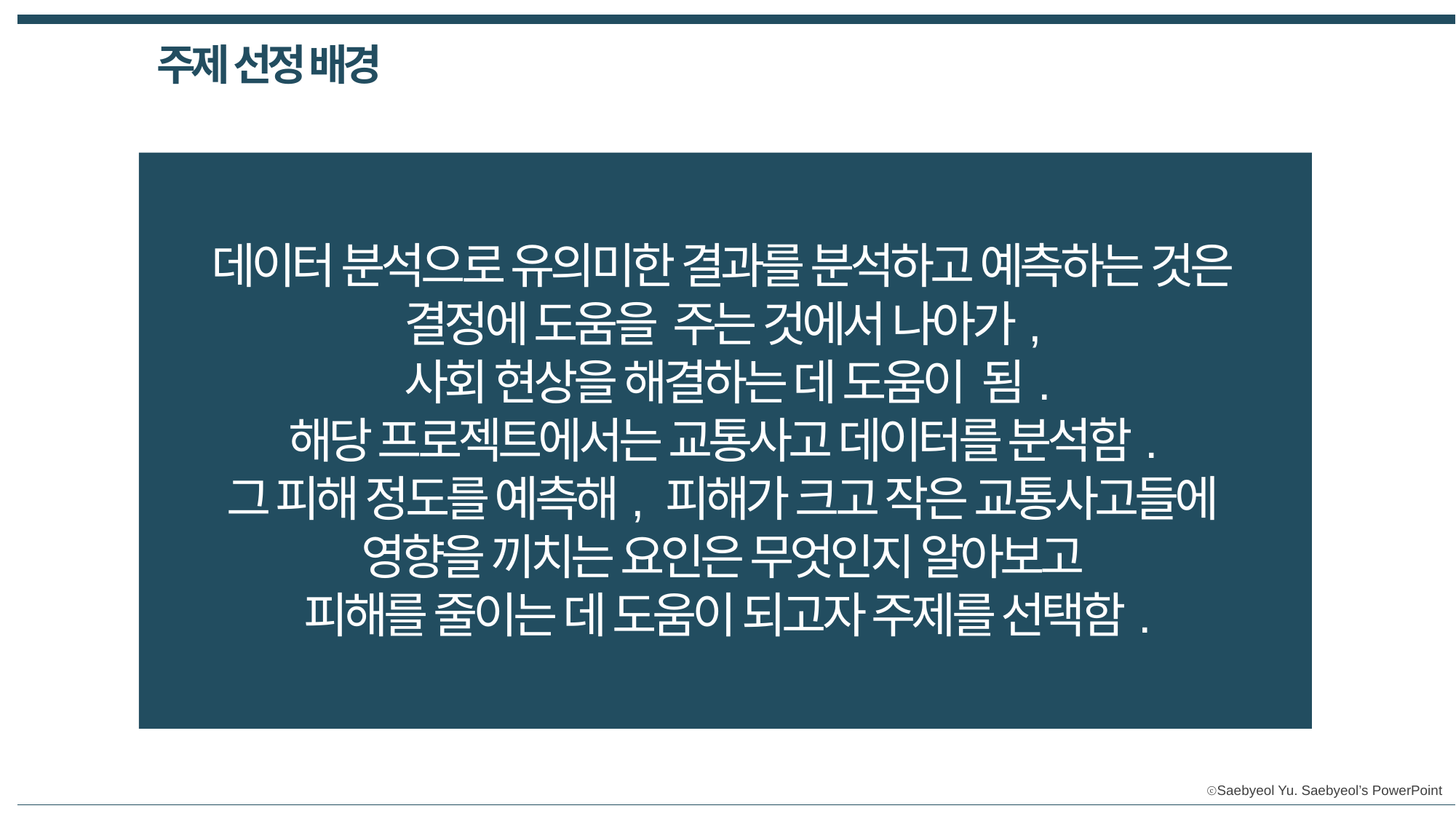

주제 선정 배경

데이터 분석으로 유의미한 결과를 분석하고 예측하는 것은
결정에 도움을  주는 것에서 나아가,
사회 현상을 해결하는 데 도움이  됨.
해당 프로젝트에서는 교통사고 데이터를 분석함.
그 피해 정도를 예측해, 피해가 크고 작은 교통사고들에
영향을 끼치는 요인은 무엇인지 알아보고
피해를 줄이는 데 도움이 되고자 주제를 선택함.